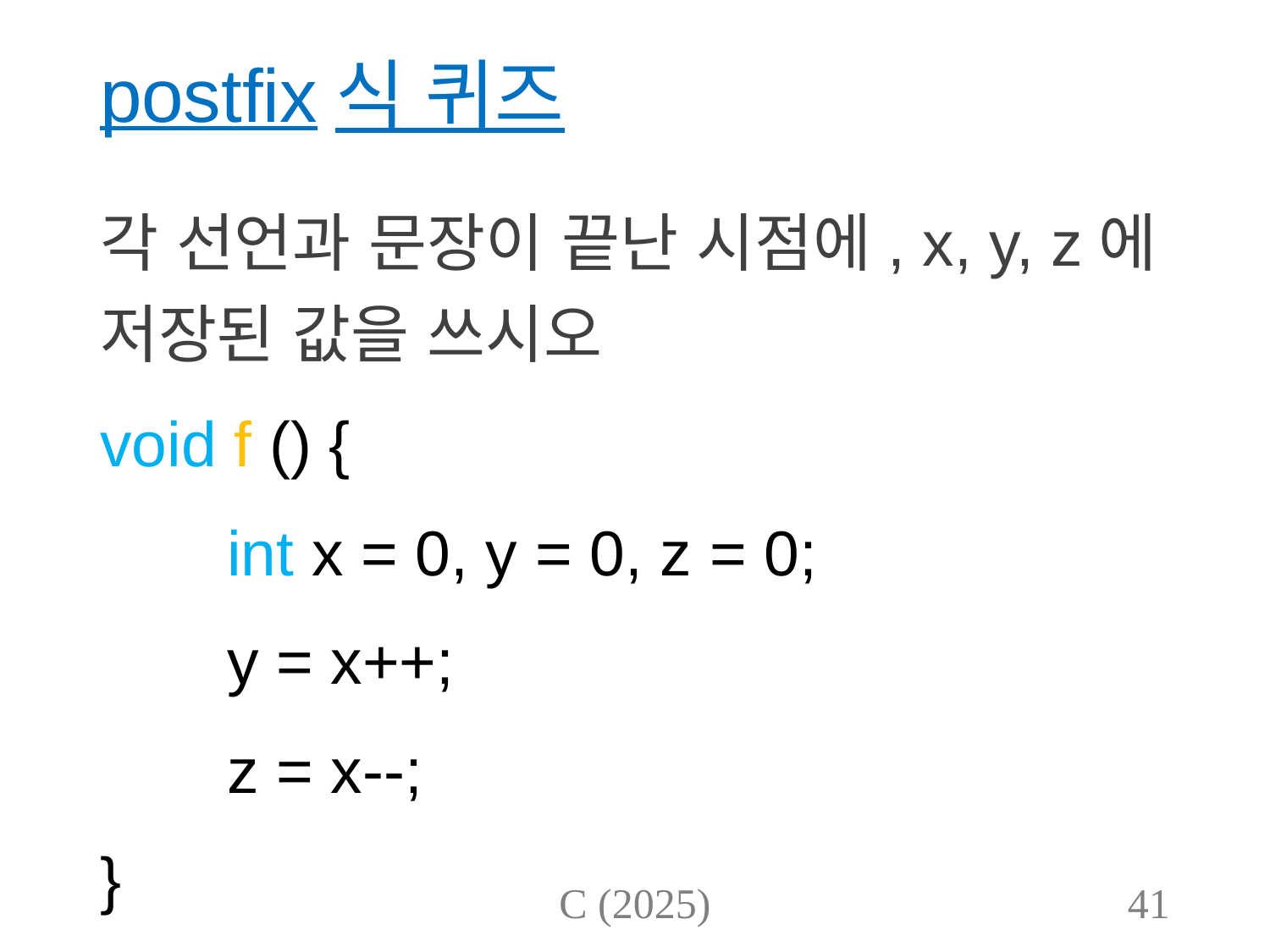

# postfix식 퀴즈
각 선언과 문장이 끝난 시점에, x, y, z에 저장된 값을 쓰시오
void f () {
	int x = 0, y = 0, z = 0;
	y = x++;
	z = x--;
}
C (2025)
41